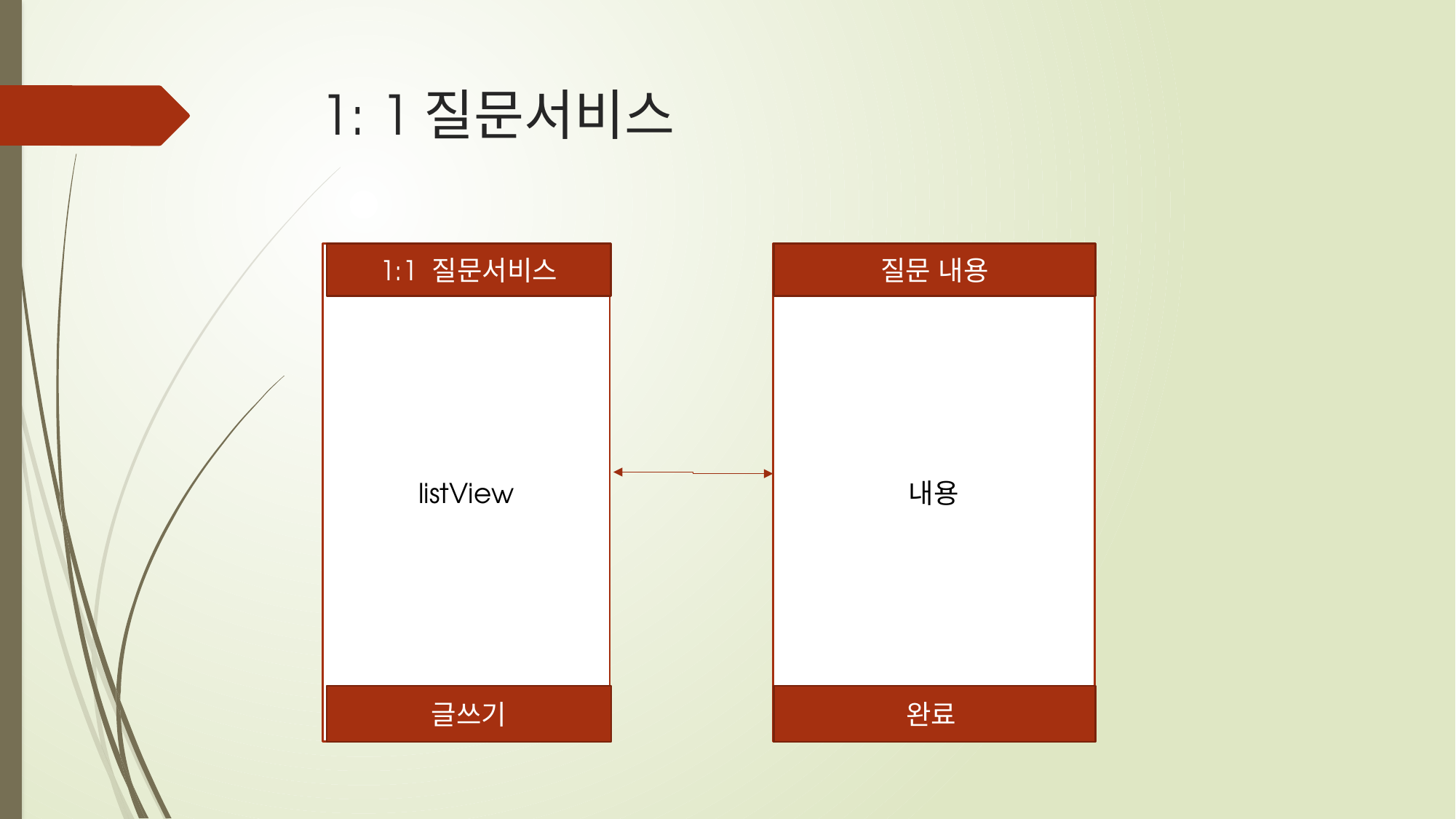

# 1: 1질문서비스
listView
1:1 질문서비스
내용
질문 내용
글쓰기
완료